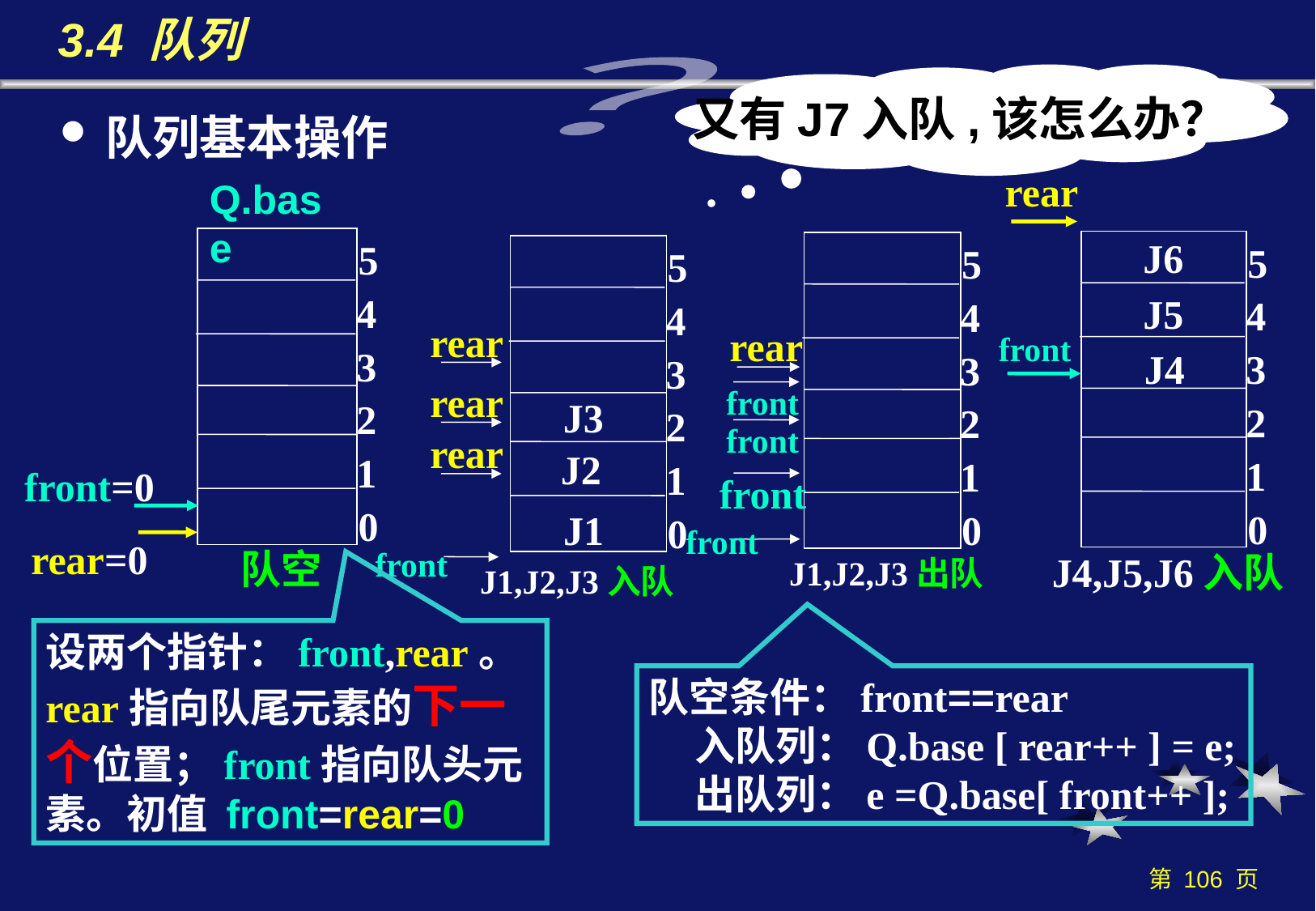

# 3.4 队列
？
又有J7入队,该怎么办？
队列基本操作
rear

J6

5
4
3
2
1
0
J5
front
J4

Q.base

5
4
3
2
1
0

5
4
3
2
1
0
rear

J3
J2
J1
J1,J2,J3出队

5
4
3
2
1
0
front
J1,J2,J3入队

rear

rear

front

J3

front

rear

front=0
rear=0

J2

front

J1
front

队空
J4,J5,J6入队
设两个指针：front,rear。rear指向队尾元素的下一个位置；front指向队头元素。初值 front=rear=0
队空条件：front==rear
    入队列：Q.base [ rear++ ] = e;
    出队列：e =Q.base[ front++ ];